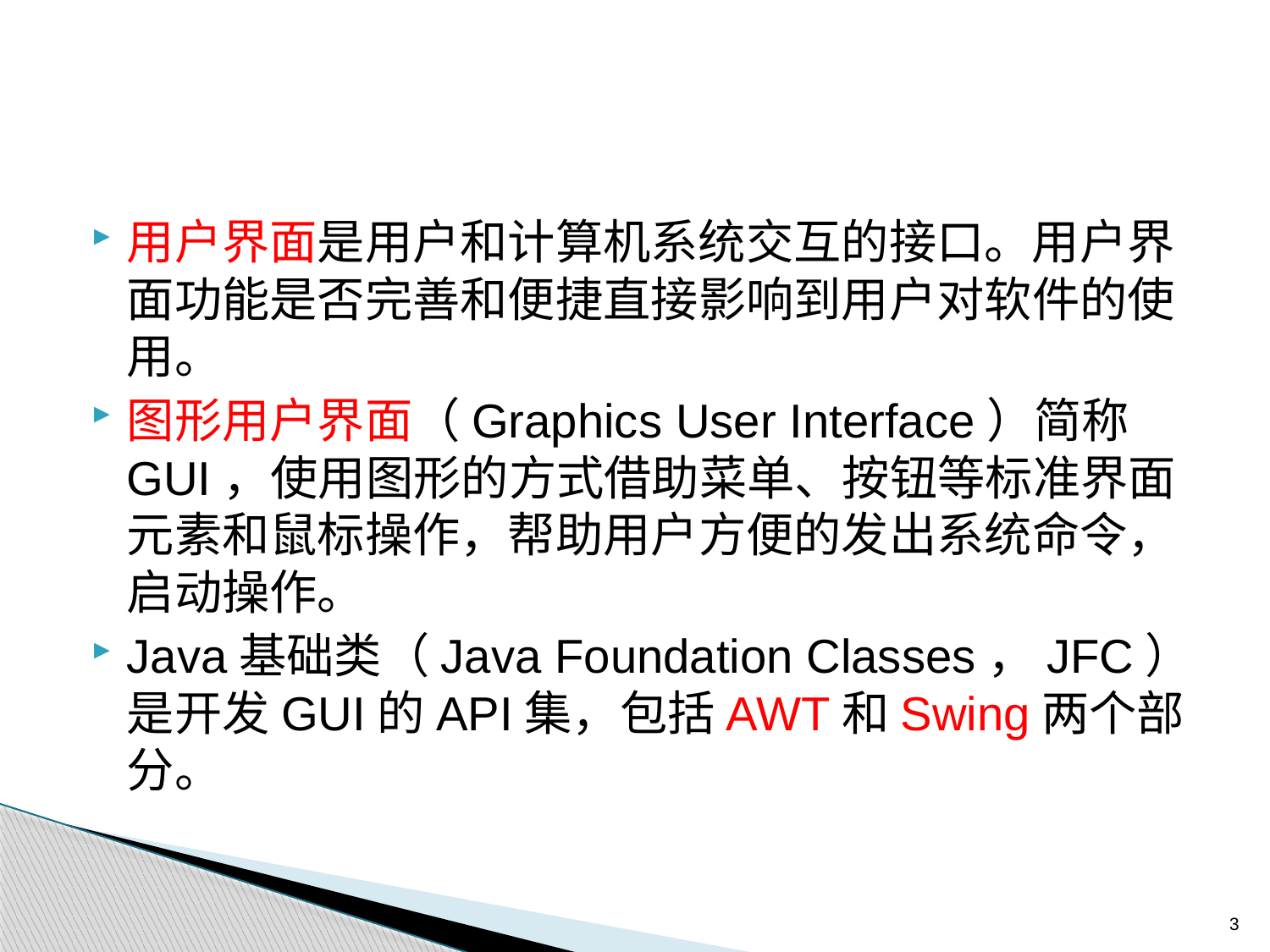

#
用户界面是用户和计算机系统交互的接口。用户界面功能是否完善和便捷直接影响到用户对软件的使用。
图形用户界面（Graphics User Interface）简称GUI，使用图形的方式借助菜单、按钮等标准界面元素和鼠标操作，帮助用户方便的发出系统命令，启动操作。
Java基础类（Java Foundation Classes，JFC）是开发GUI的API集，包括AWT和Swing两个部分。
3